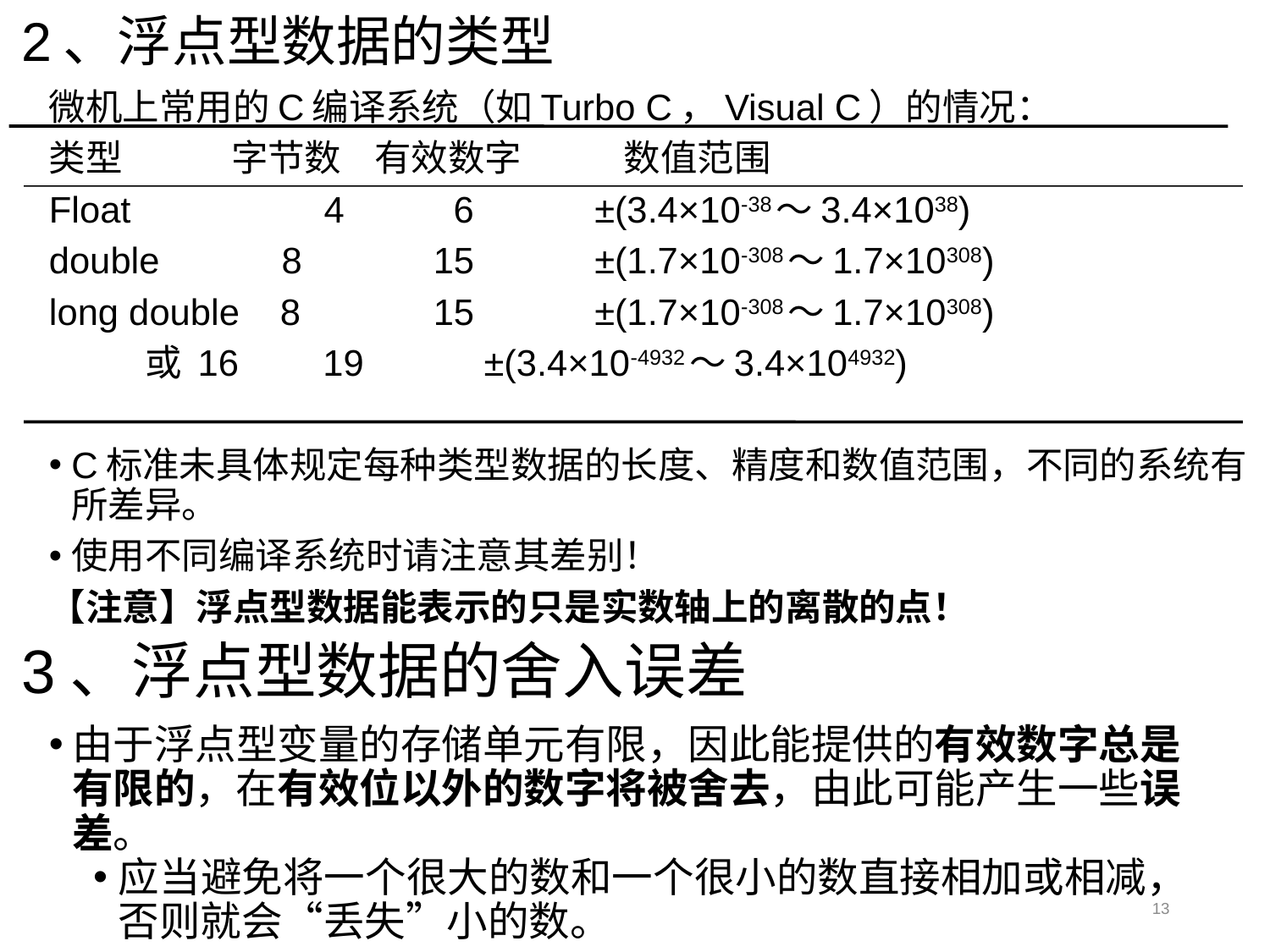

# 2、浮点型数据的类型
微机上常用的C编译系统（如Turbo C，Visual C）的情况：
类型	      字节数    有效数字		数值范围
Float	              4 	     6	        ±(3.4×10-38～3.4×1038)
double            8	   15	        ±(1.7×10-308～1.7×10308)
long double    8	   15	        ±(1.7×10-308～1.7×10308)
		        或 16	   19	        ±(3.4×10-4932～3.4×104932)

C标准未具体规定每种类型数据的长度、精度和数值范围，不同的系统有所差异。
使用不同编译系统时请注意其差别！
【注意】浮点型数据能表示的只是实数轴上的离散的点！

3、浮点型数据的舍入误差
由于浮点型变量的存储单元有限，因此能提供的有效数字总是有限的，在有效位以外的数字将被舍去，由此可能产生一些误差。
应当避免将一个很大的数和一个很小的数直接相加或相减，否则就会“丢失”小的数。
13